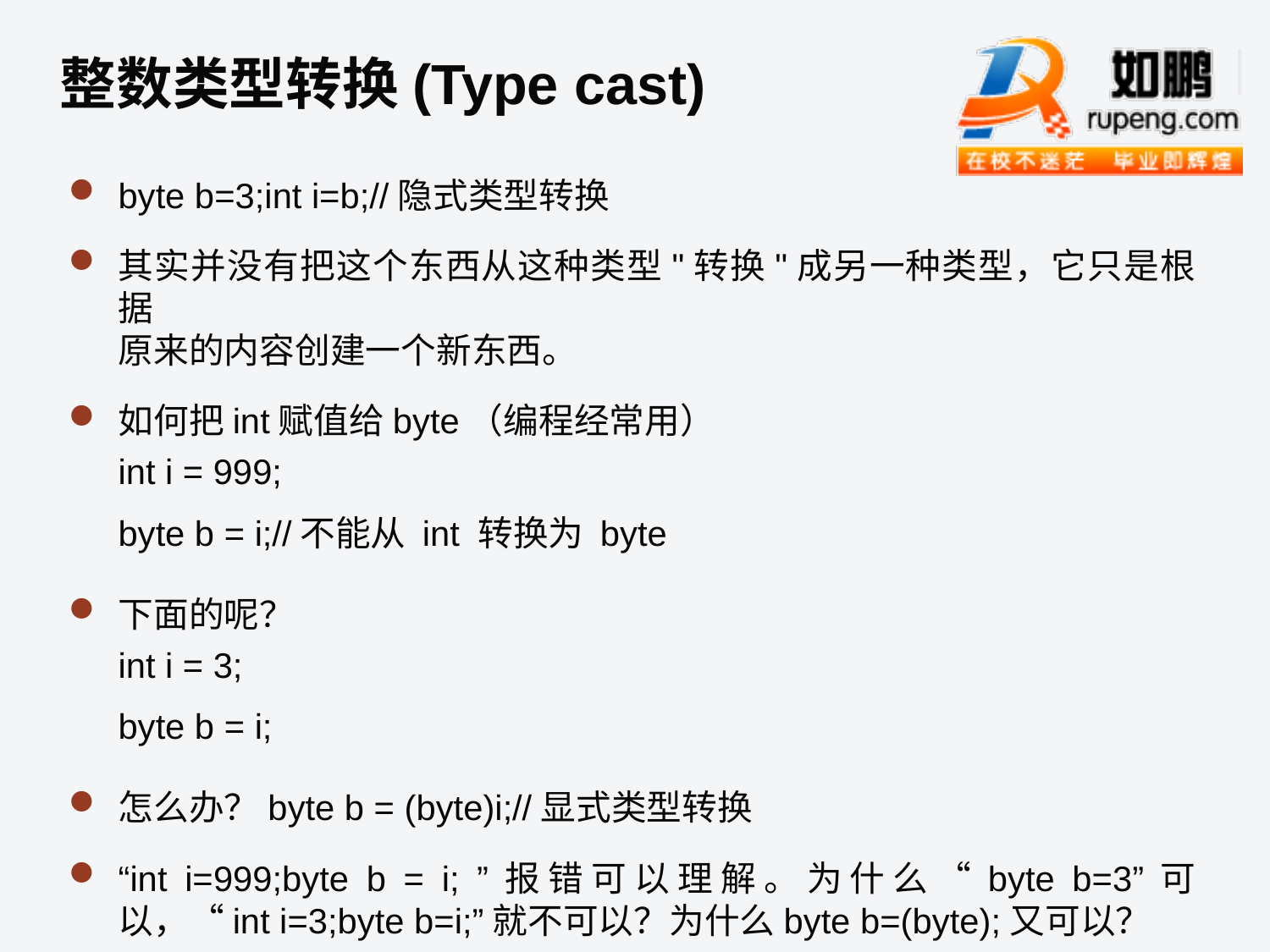

整数类型转换(Type cast)
byte b=3;int i=b;//隐式类型转换
其实并没有把这个东西从这种类型"转换"成另一种类型，它只是根据
原来的内容创建一个新东西。
如何把int赋值给byte（编程经常用）
int i = 999;
byte b = i;//不能从 int 转换为 byte
下面的呢？
int i = 3;
byte b = i;
怎么办？byte b = (byte)i;//显式类型转换
“int i=999;byte b = i; ”报错可以理解。为什么“byte b=3”可以，“int i=3;byte b=i;”就不可以？为什么byte b=(byte);又可以？